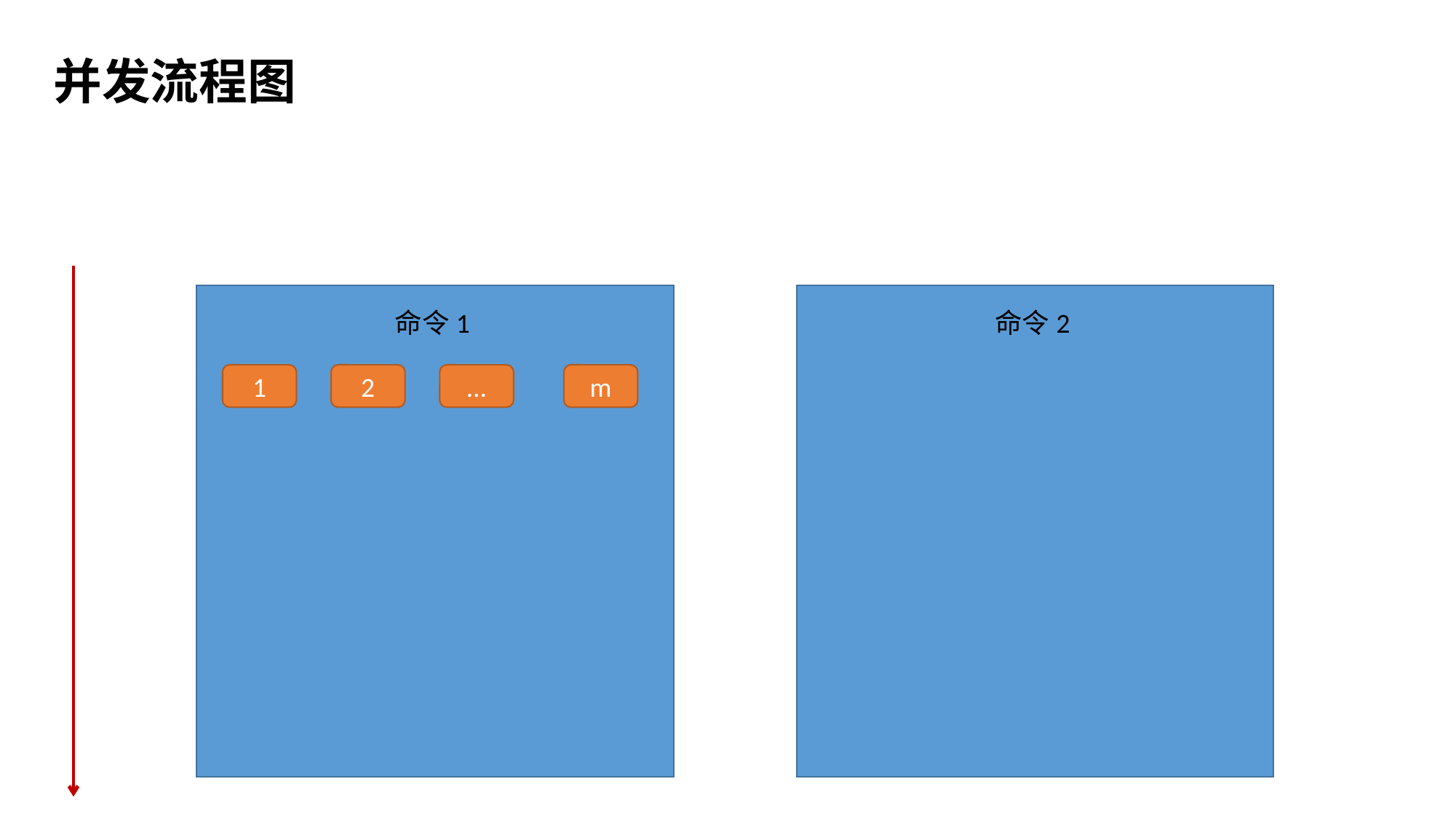

并发流程图

命令1
命令2
1
2
...
m